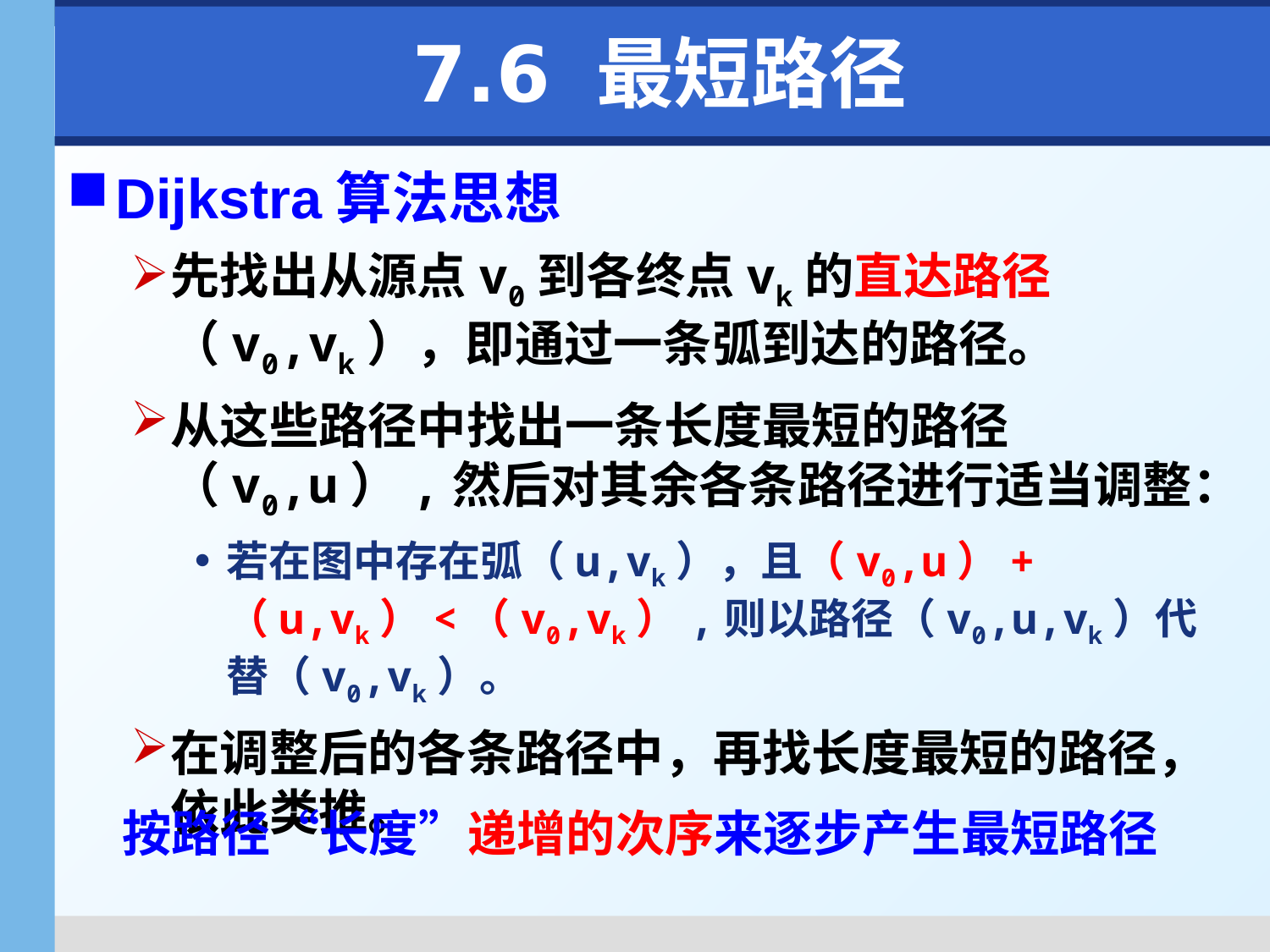

# 7.6 最短路径
Dijkstra算法思想
先找出从源点v0到各终点vk的直达路径（v0,vk），即通过一条弧到达的路径。
从这些路径中找出一条长度最短的路径（v0,u）,然后对其余各条路径进行适当调整：
若在图中存在弧（u,vk），且（v0,u）+（u,vk）<（v0,vk）,则以路径（v0,u,vk）代替（v0,vk）。
在调整后的各条路径中，再找长度最短的路径，依此类推。

按路径“长度”递增的次序来逐步产生最短路径